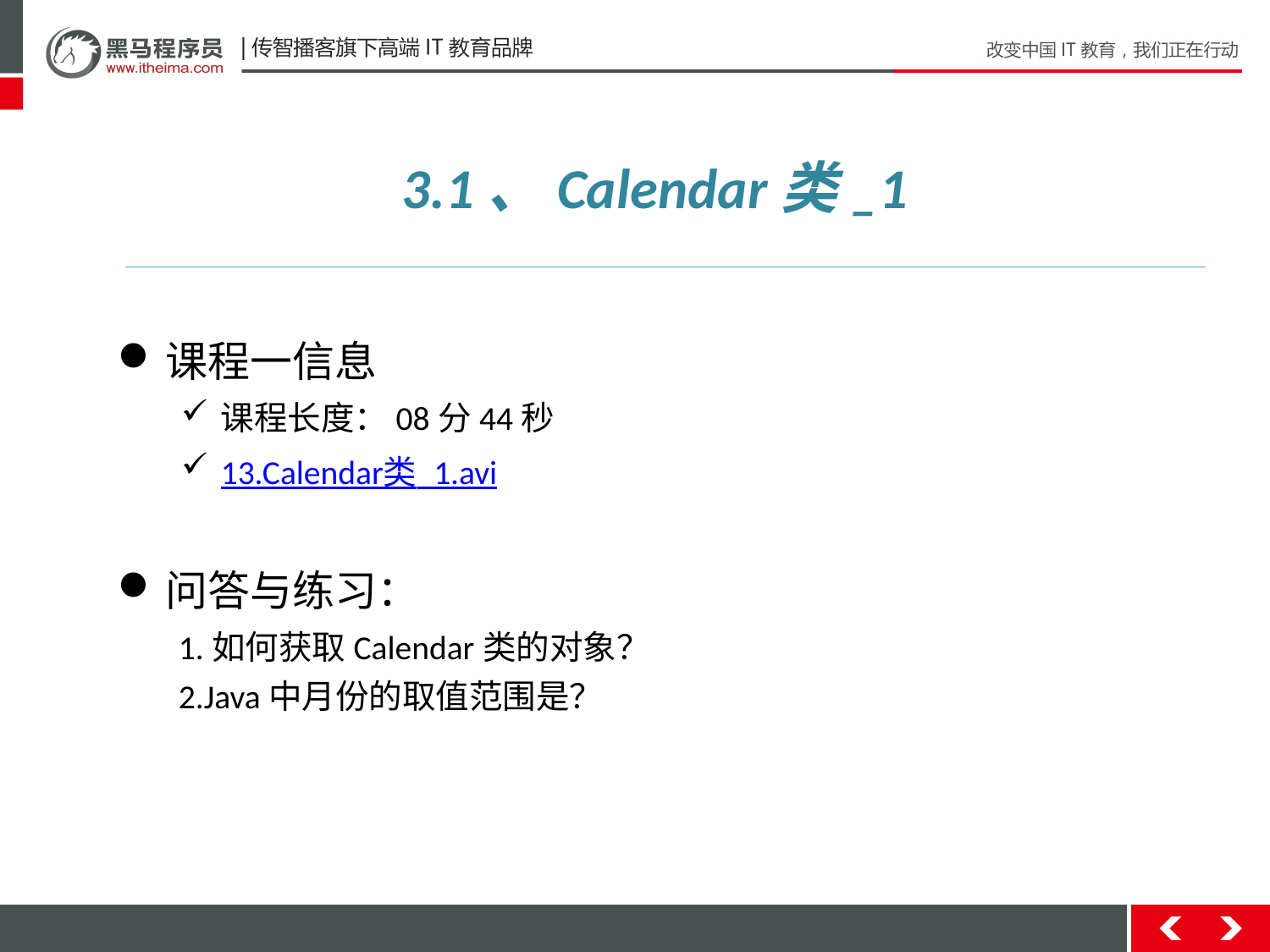

3.1、Calendar类_1

课程一信息
课程长度：08分44秒
13.Calendar类_1.avi

问答与练习：
        1.如何获取Calendar类的对象？
        2.Java中月份的取值范围是？